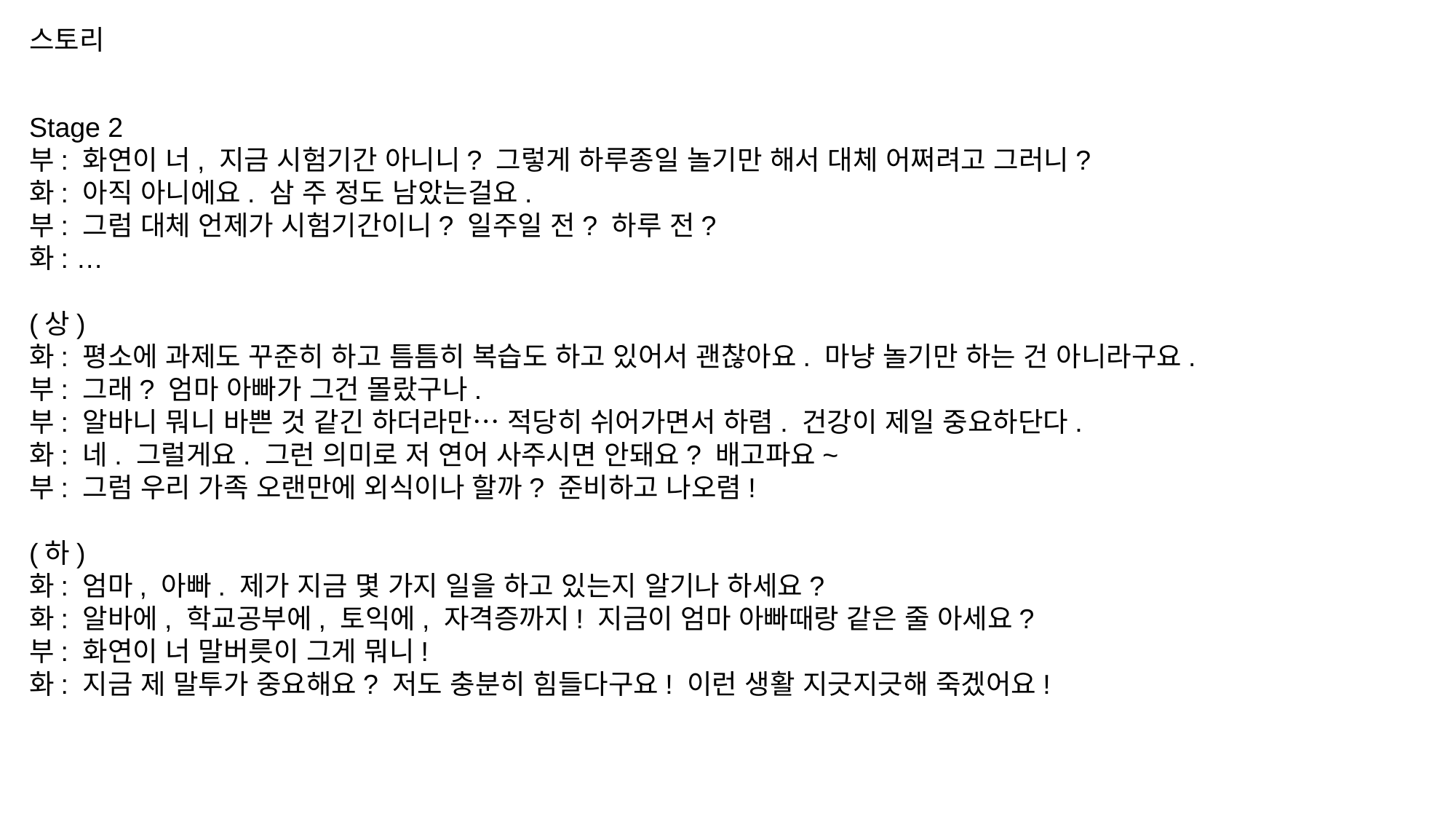

스토리
Stage 2
부: 화연이 너, 지금 시험기간 아니니? 그렇게 하루종일 놀기만 해서 대체 어쩌려고 그러니?
화: 아직 아니에요. 삼 주 정도 남았는걸요.
부: 그럼 대체 언제가 시험기간이니? 일주일 전? 하루 전?
화: …

(상)
화: 평소에 과제도 꾸준히 하고 틈틈히 복습도 하고 있어서 괜찮아요. 마냥 놀기만 하는 건 아니라구요.
부: 그래? 엄마 아빠가 그건 몰랐구나.
부: 알바니 뭐니 바쁜 것 같긴 하더라만… 적당히 쉬어가면서 하렴. 건강이 제일 중요하단다.
화: 네. 그럴게요. 그런 의미로 저 연어 사주시면 안돼요? 배고파요~
부: 그럼 우리 가족 오랜만에 외식이나 할까? 준비하고 나오렴!

(하)
화: 엄마, 아빠. 제가 지금 몇 가지 일을 하고 있는지 알기나 하세요?
화: 알바에, 학교공부에, 토익에, 자격증까지! 지금이 엄마 아빠때랑 같은 줄 아세요?
부: 화연이 너 말버릇이 그게 뭐니!
화: 지금 제 말투가 중요해요? 저도 충분히 힘들다구요! 이런 생활 지긋지긋해 죽겠어요!